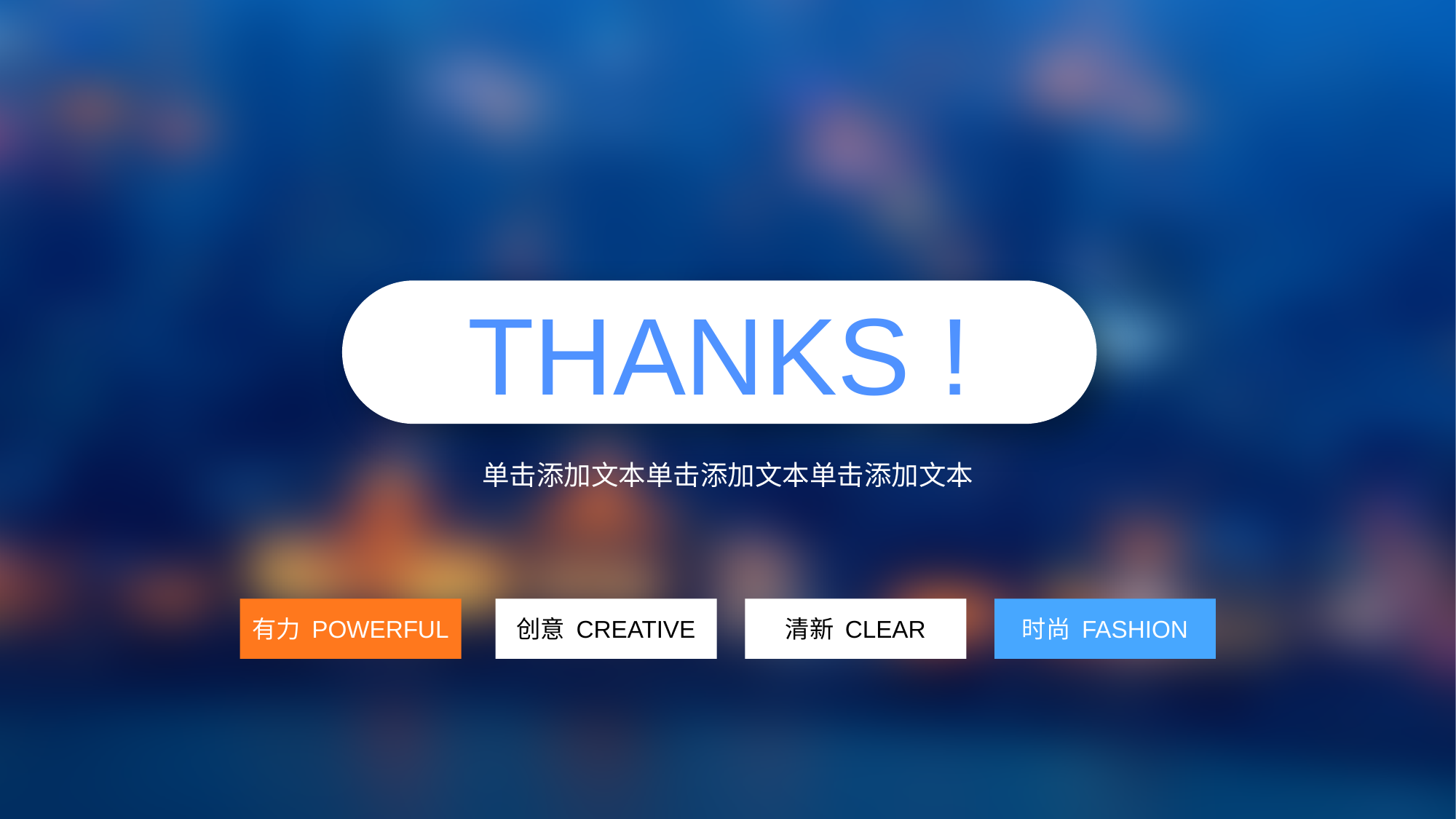

THANKS !
单击添加文本单击添加文本单击添加文本
有力 POWERFUL
创意 CREATIVE
清新 CLEAR
时尚 FASHION